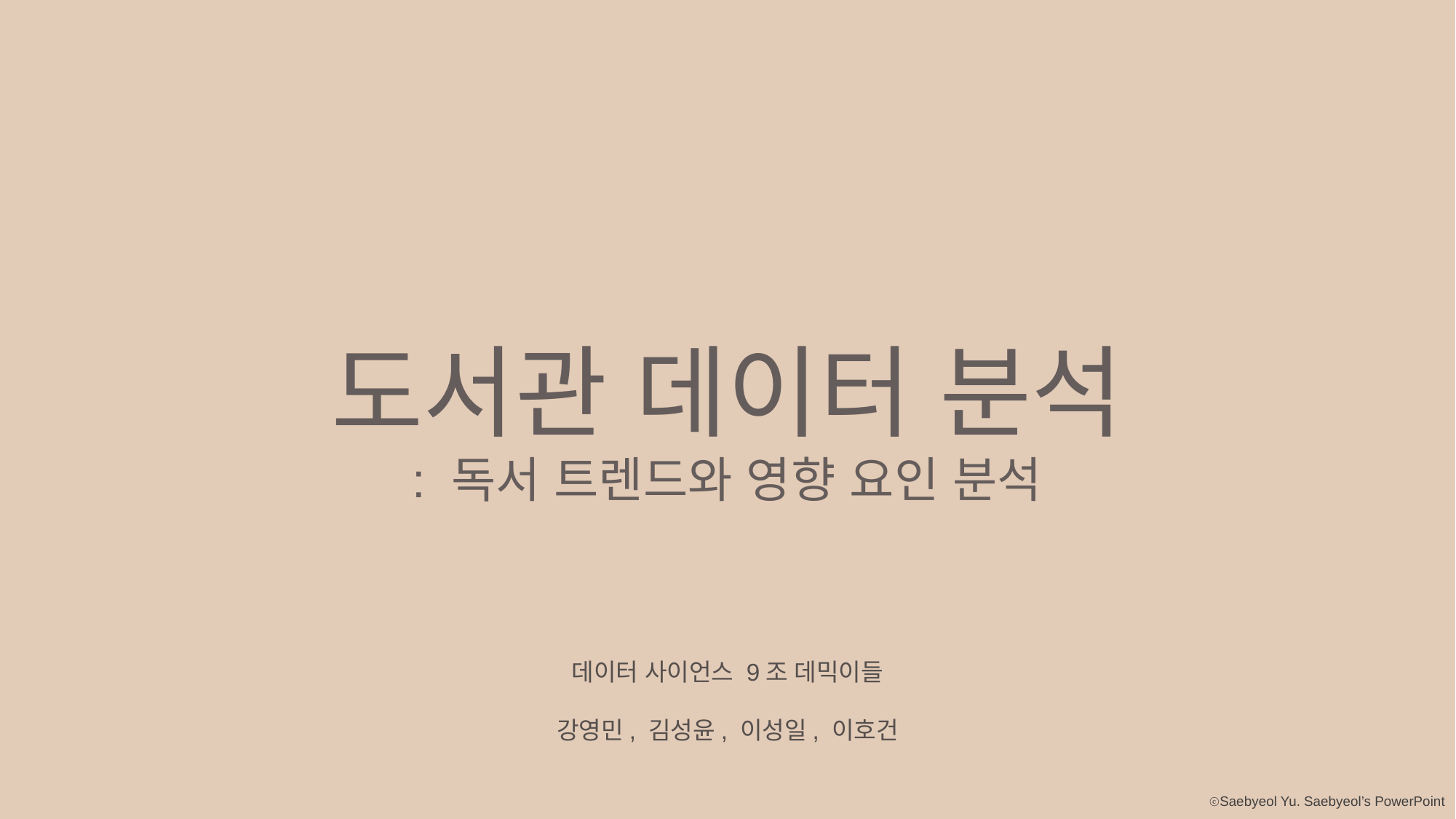

도서관 데이터 분석
: 독서 트렌드와 영향 요인 분석
데이터 사이언스 9조 데믹이들

강영민, 김성윤, 이성일, 이호건